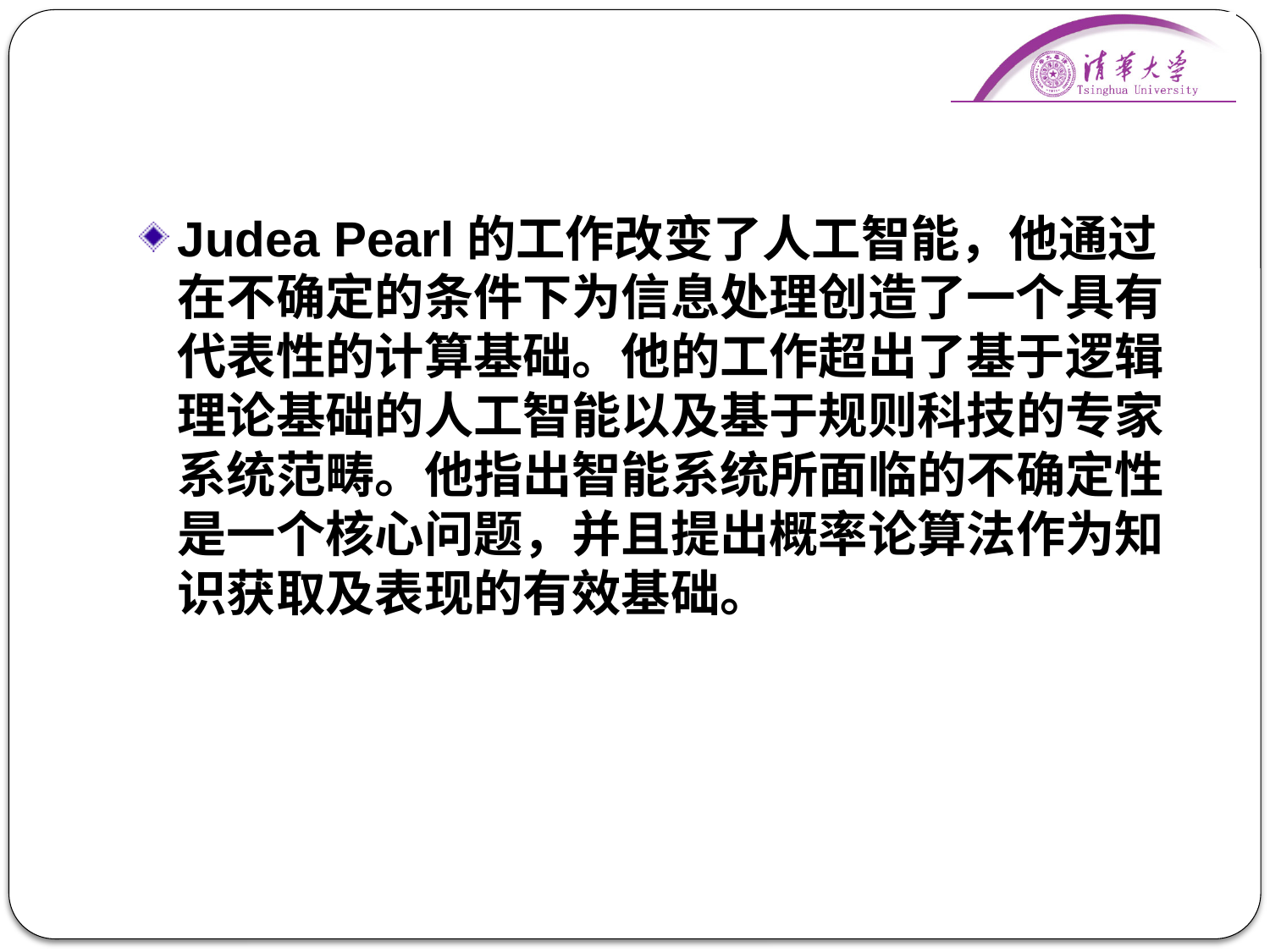

#
Judea Pearl的工作改变了人工智能，他通过在不确定的条件下为信息处理创造了一个具有代表性的计算基础。他的工作超出了基于逻辑理论基础的人工智能以及基于规则科技的专家系统范畴。他指出智能系统所面临的不确定性是一个核心问题，并且提出概率论算法作为知识获取及表现的有效基础。
88